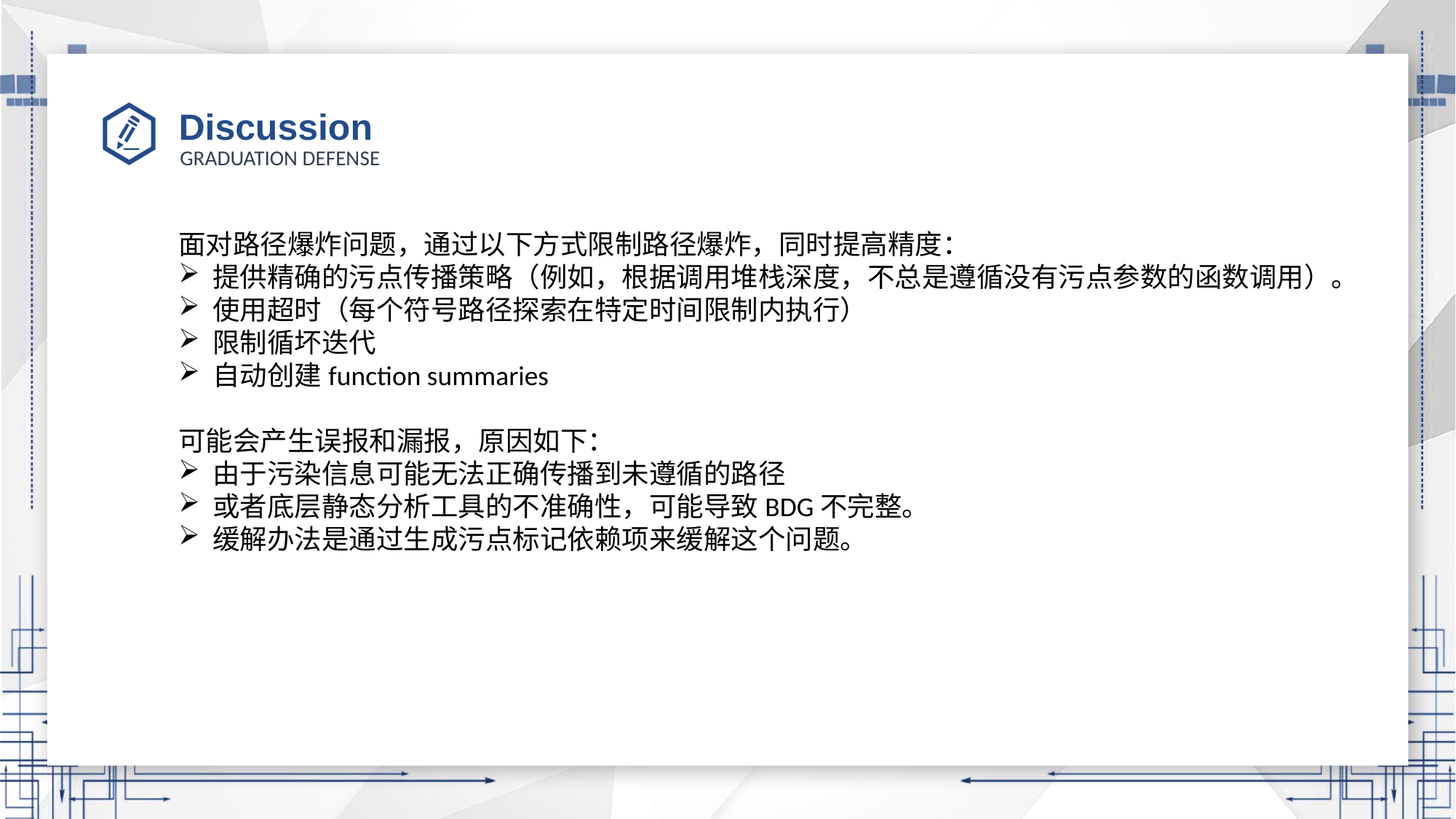

# Discussion
面对路径爆炸问题，通过以下方式限制路径爆炸，同时提高精度：
提供精确的污点传播策略（例如，根据调用堆栈深度，不总是遵循没有污点参数的函数调用）。
使用超时（每个符号路径探索在特定时间限制内执行）
限制循坏迭代
自动创建function summaries

可能会产生误报和漏报，原因如下：
由于污染信息可能无法正确传播到未遵循的路径
或者底层静态分析工具的不准确性，可能导致BDG不完整。
缓解办法是通过生成污点标记依赖项来缓解这个问题。